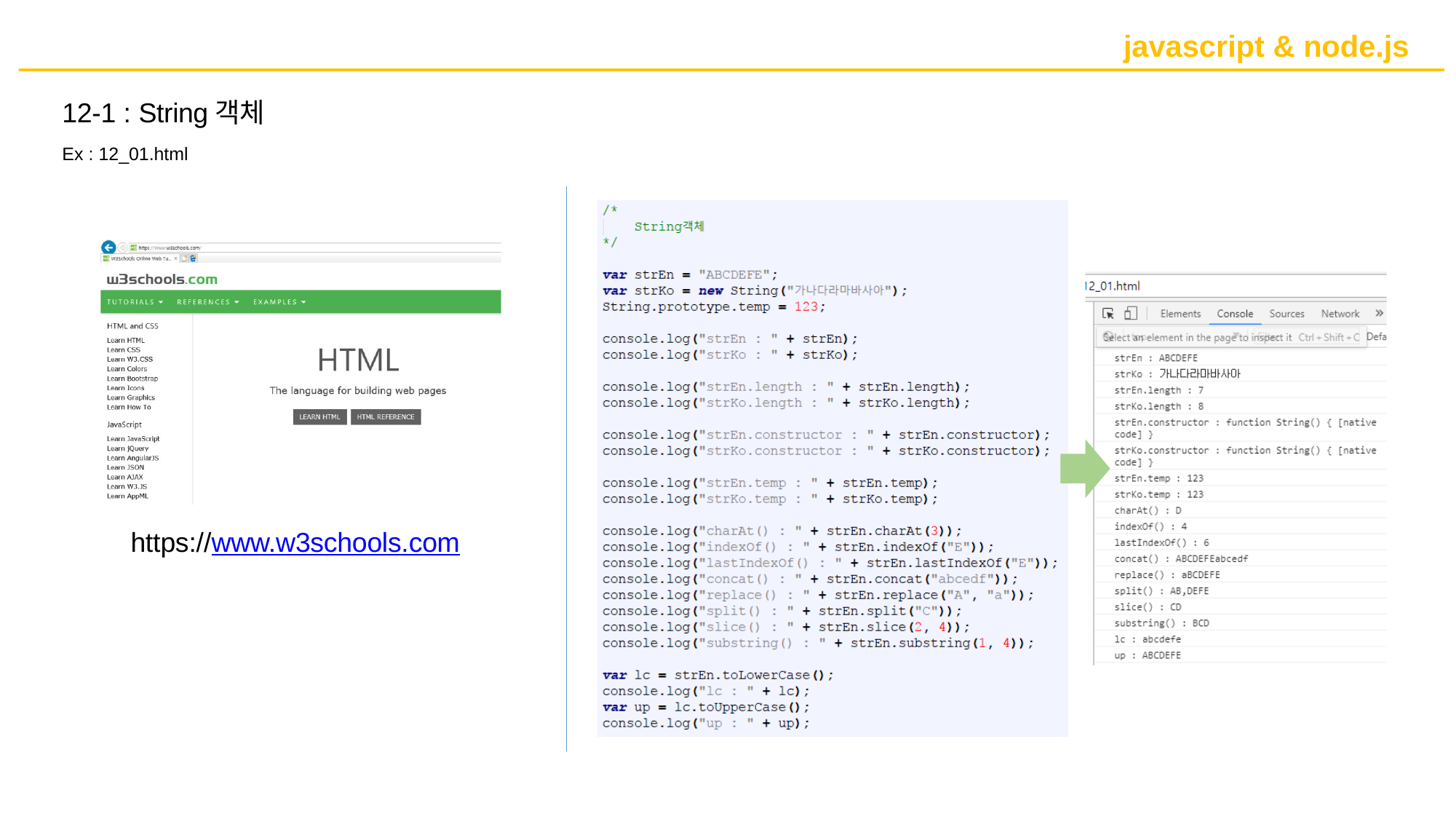

# javascript & node.js

12-1 : String객체
Ex : 12_01.html

https://www.w3schools.com